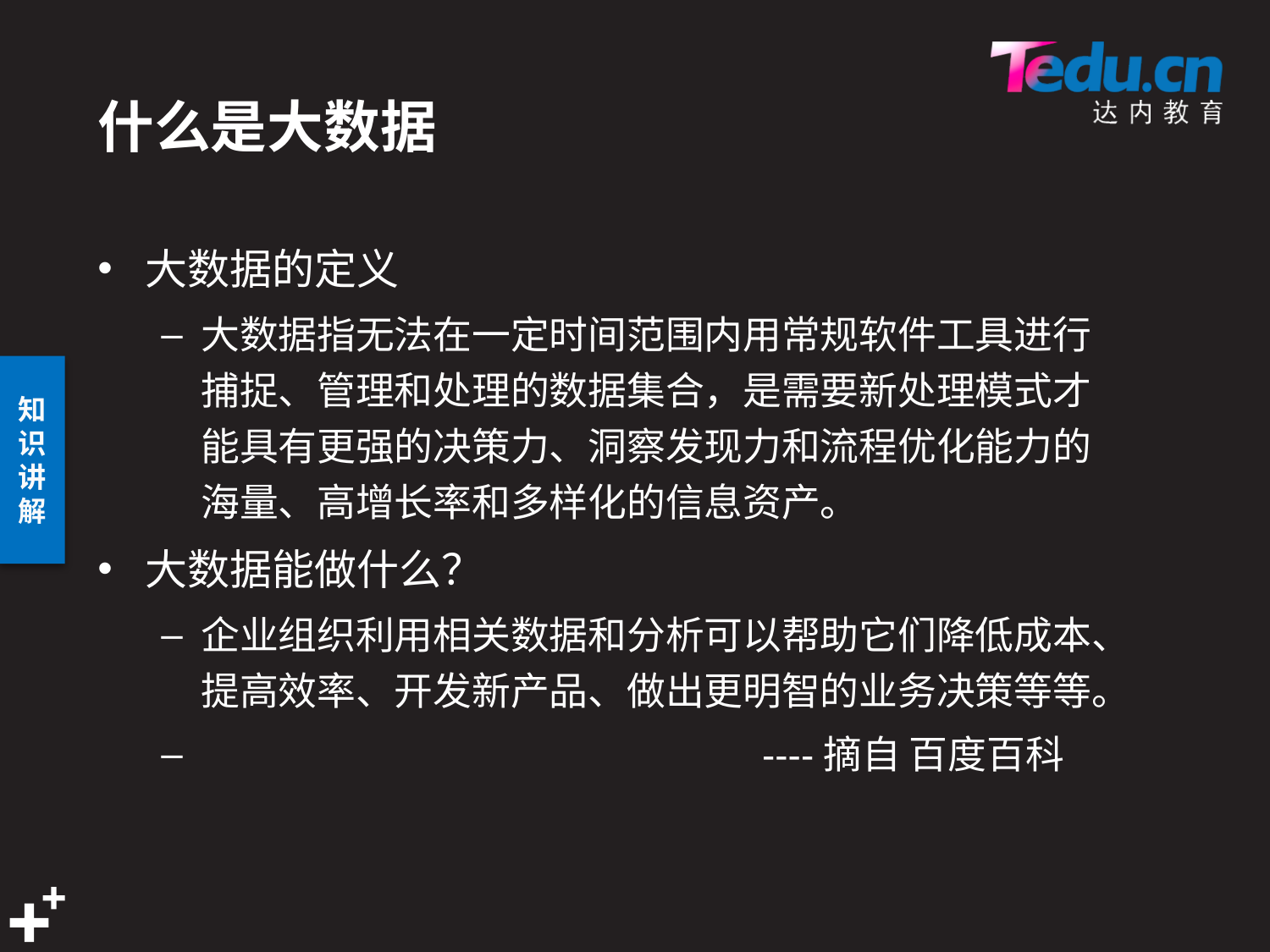

# 什么是大数据
大数据的定义
大数据指无法在一定时间范围内用常规软件工具进行捕捉、管理和处理的数据集合，是需要新处理模式才能具有更强的决策力、洞察发现力和流程优化能力的海量、高增长率和多样化的信息资产。
大数据能做什么？
企业组织利用相关数据和分析可以帮助它们降低成本、提高效率、开发新产品、做出更明智的业务决策等等。
                                                    ----摘自 百度百科